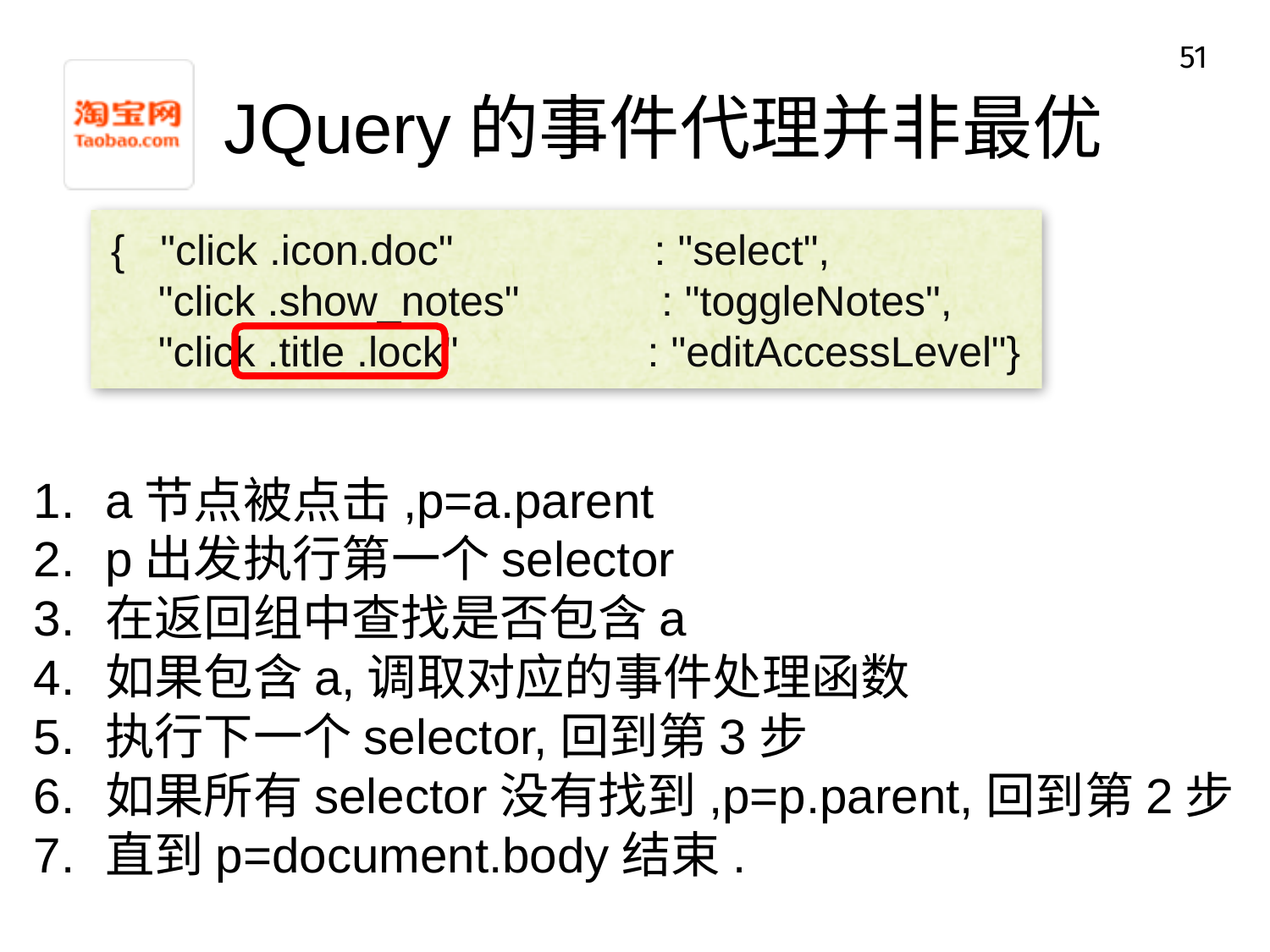

51
# JQuery的事件代理并非最优
{   "click .icon.doc"                 : "select",
    "click .show_notes"            : "toggleNotes",
    "click .title .lock"                : "editAccessLevel"}

a节点被点击,p=a.parent
p出发执行第一个selector
在返回组中查找是否包含a
如果包含a,调取对应的事件处理函数
执行下一个selector,回到第3步
如果所有selector没有找到,p=p.parent,回到第2步
直到p=document.body结束.